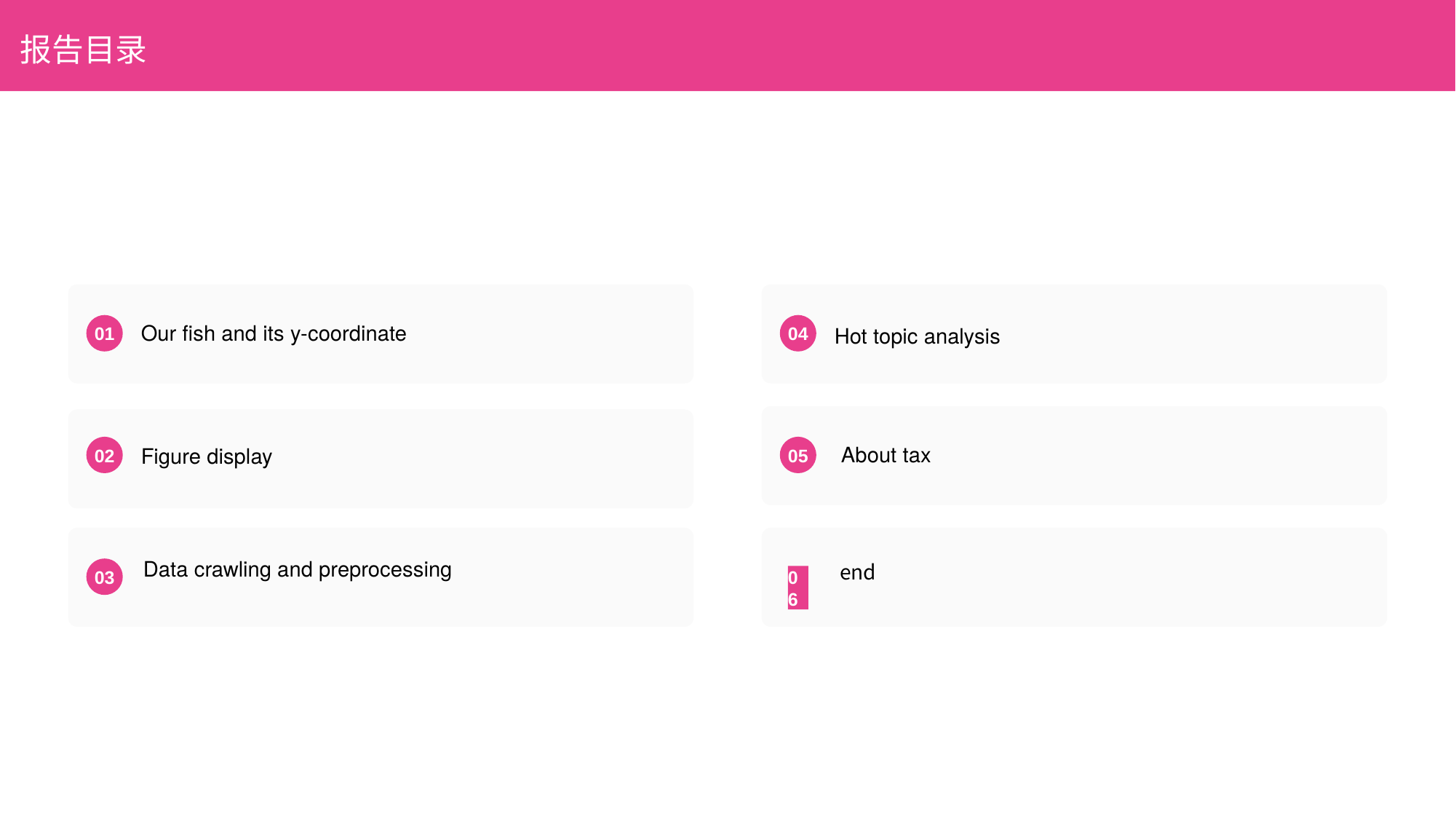

报告⽬录

Our fish and its y-coordinate
01
04
Hot topic analysis

About tax
Figure display
02
05

end
06
Data crawling and preprocessing

03